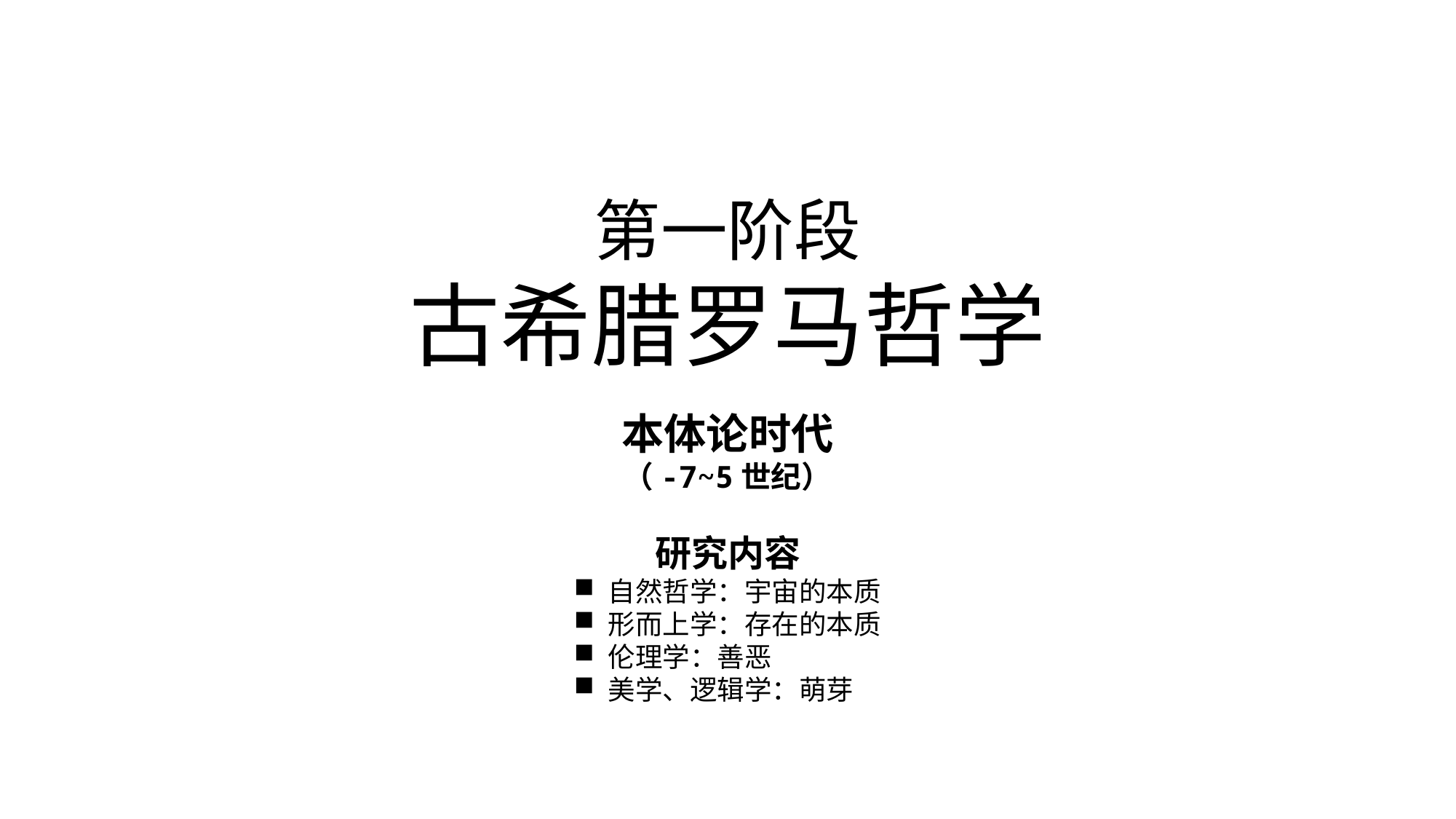

第一阶段
古希腊罗马哲学
本体论时代
（-7~5世纪）

研究内容
自然哲学：宇宙的本质
形而上学：存在的本质
伦理学：善恶
美学、逻辑学：萌芽